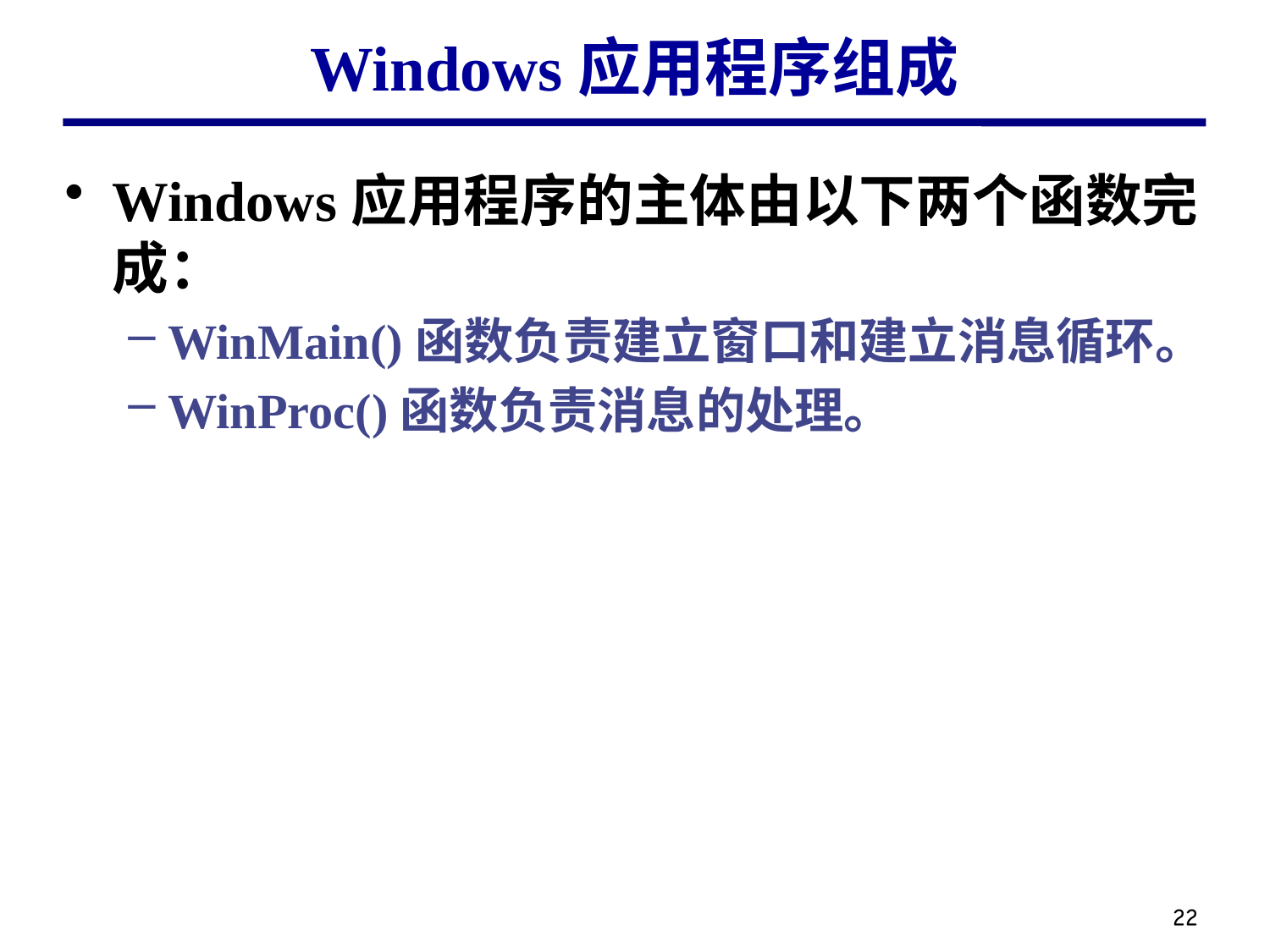

# Windows应用程序组成
Windows应用程序的主体由以下两个函数完成：
WinMain()函数负责建立窗口和建立消息循环。
WinProc()函数负责消息的处理。